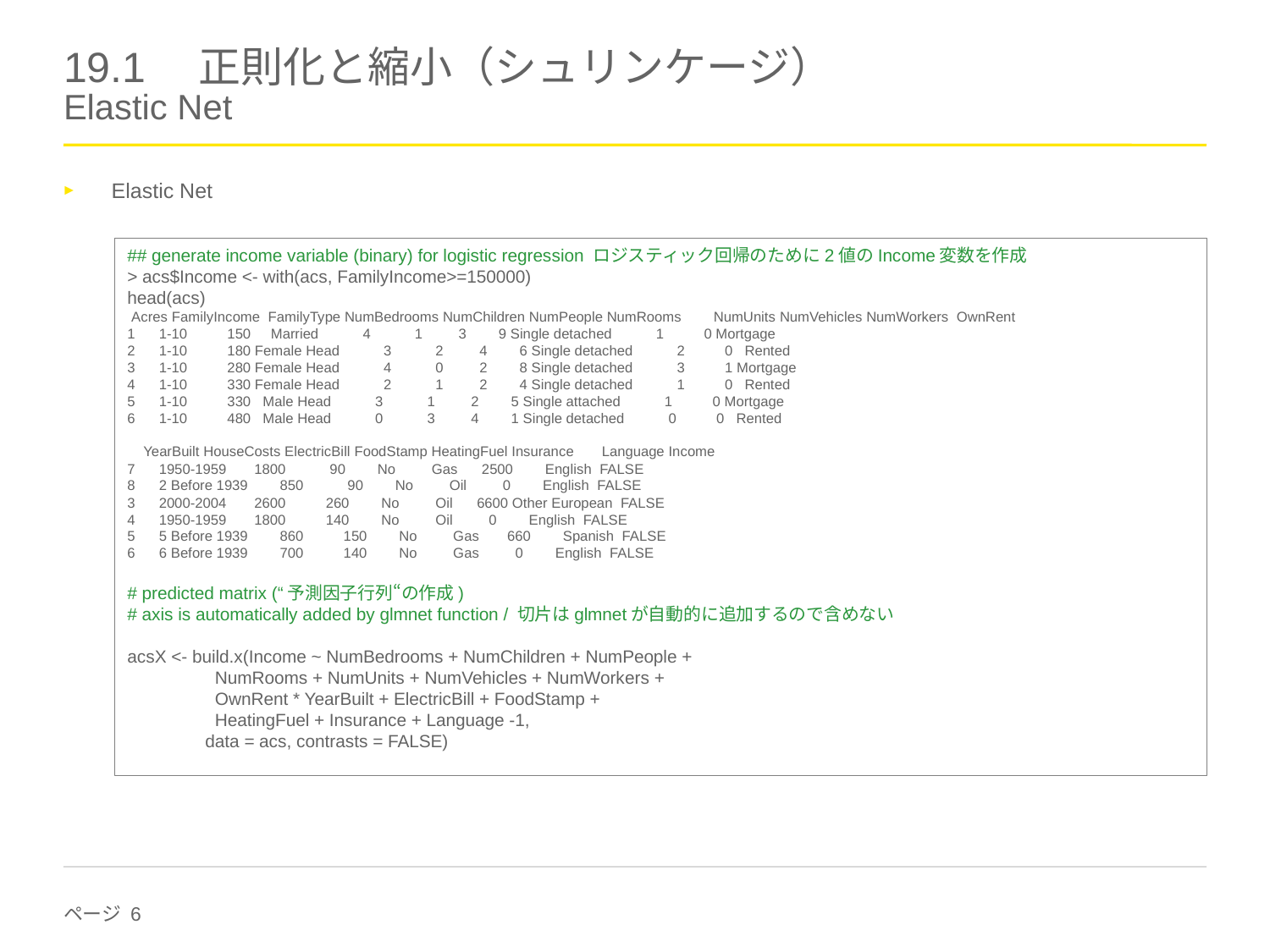

# 19.1　正則化と縮小（シュリンケージ） Elastic Net
Elastic Net
## generate income variable (binary) for logistic regression ロジスティック回帰のために2値のIncome変数を作成
> acs$Income <- with(acs, FamilyIncome>=150000)
head(acs)
 Acres FamilyIncome  FamilyType NumBedrooms NumChildren NumPeople NumRooms        NumUnits NumVehicles NumWorkers  OwnRent
1-10          150     Married           4           1         3        9 Single detached           1          0 Mortgage
1-10          180 Female Head           3           2         4        6 Single detached           2          0   Rented
1-10          280 Female Head           4           0         2        8 Single detached           3          1 Mortgage
1-10          330 Female Head           2           1         2        4 Single detached           1          0   Rented
1-10          330   Male Head           3           1         2        5 Single attached           1          0 Mortgage
1-10          480   Male Head           0           3         4        1 Single detached           0          0   Rented

    YearBuilt HouseCosts ElectricBill FoodStamp HeatingFuel Insurance       Language Income
1950-1959       1800           90        No         Gas      2500        English  FALSE
2 Before 1939        850           90        No         Oil         0        English  FALSE
2000-2004       2600          260        No         Oil      6600 Other European  FALSE
1950-1959       1800          140        No         Oil         0        English  FALSE
5 Before 1939        860          150        No         Gas       660        Spanish  FALSE
6 Before 1939        700          140        No         Gas         0        English  FALSE

# predicted matrix (“予測因子行列“の作成)
# axis is automatically added by glmnet function / 切片はglmnetが自動的に追加するので含めない

acsX <- build.x(Income ~ NumBedrooms + NumChildren + NumPeople +
                  NumRooms + NumUnits + NumVehicles + NumWorkers +
                  OwnRent * YearBuilt + ElectricBill + FoodStamp +
                  HeatingFuel + Insurance + Language -1,
                data = acs, contrasts = FALSE)